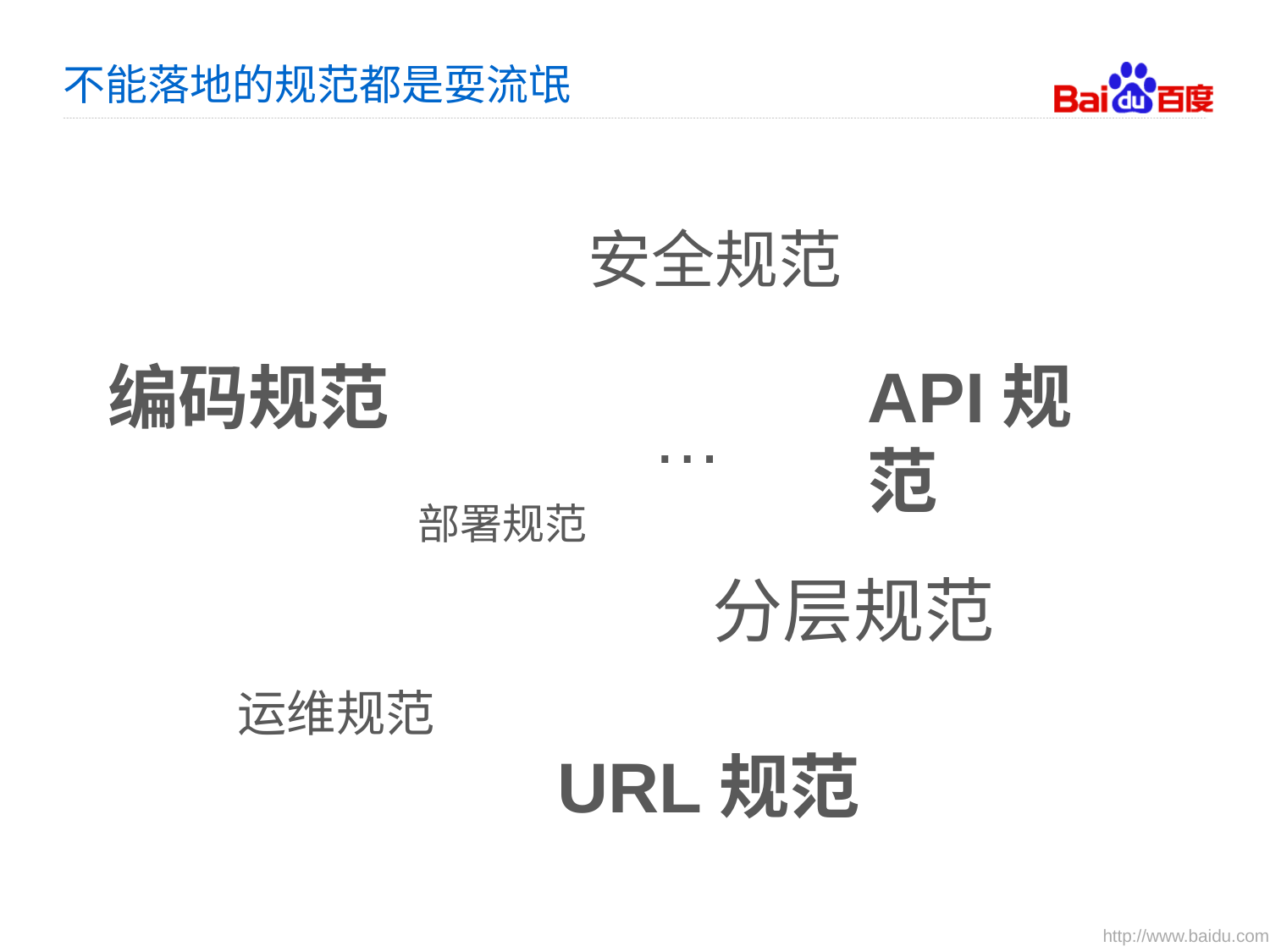

# 不能落地的规范都是耍流氓
安全规范
API规范
编码规范
…
部署规范
分层规范
运维规范
URL规范